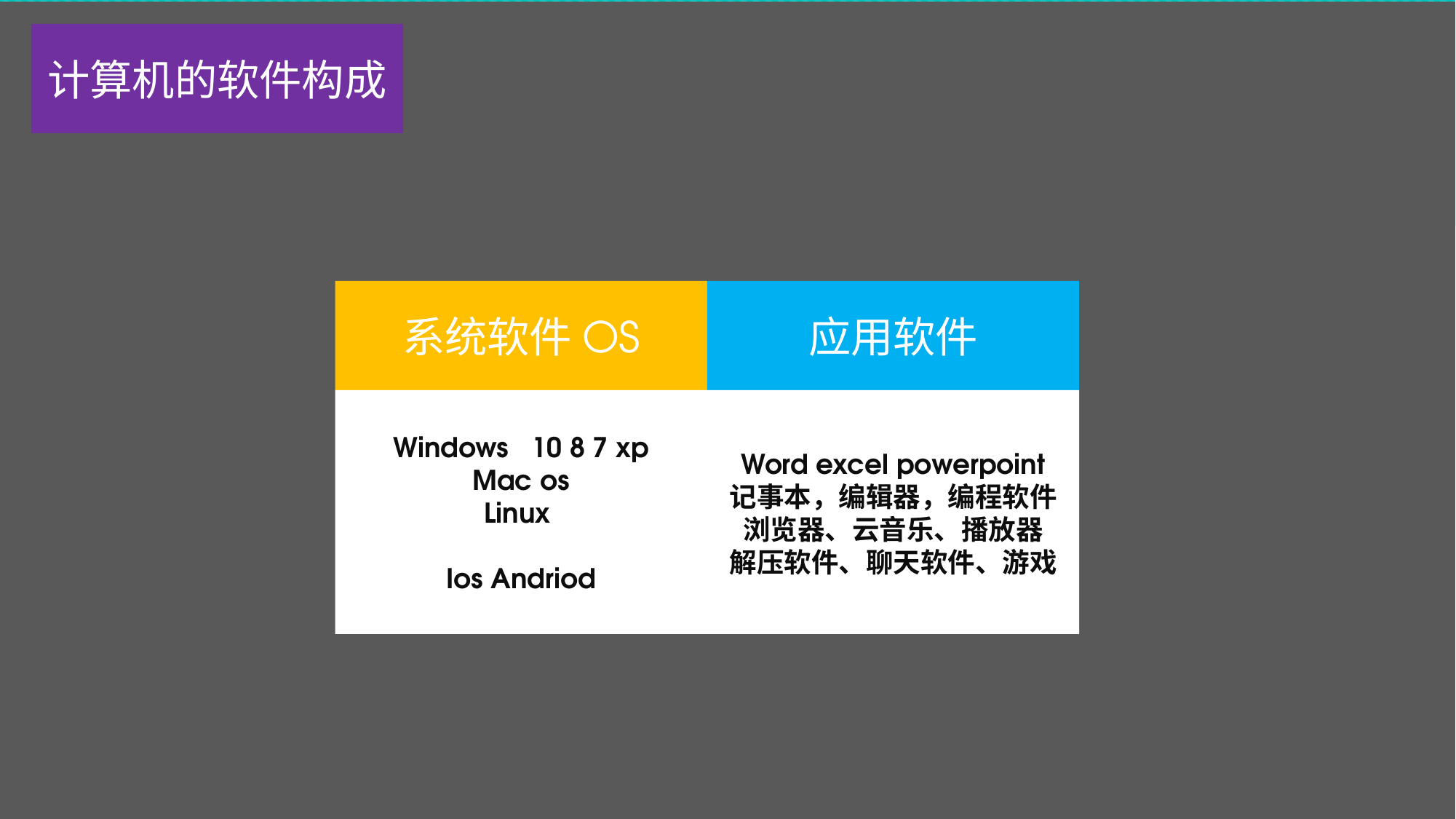

计算机的软件构成
系统软件OS
应用软件
Word excel powerpoint
记事本，编辑器，编程软件
浏览器、云音乐、播放器
解压软件、聊天软件、游戏
Windows   10 8 7 xp
Mac os
Linux

Ios Andriod